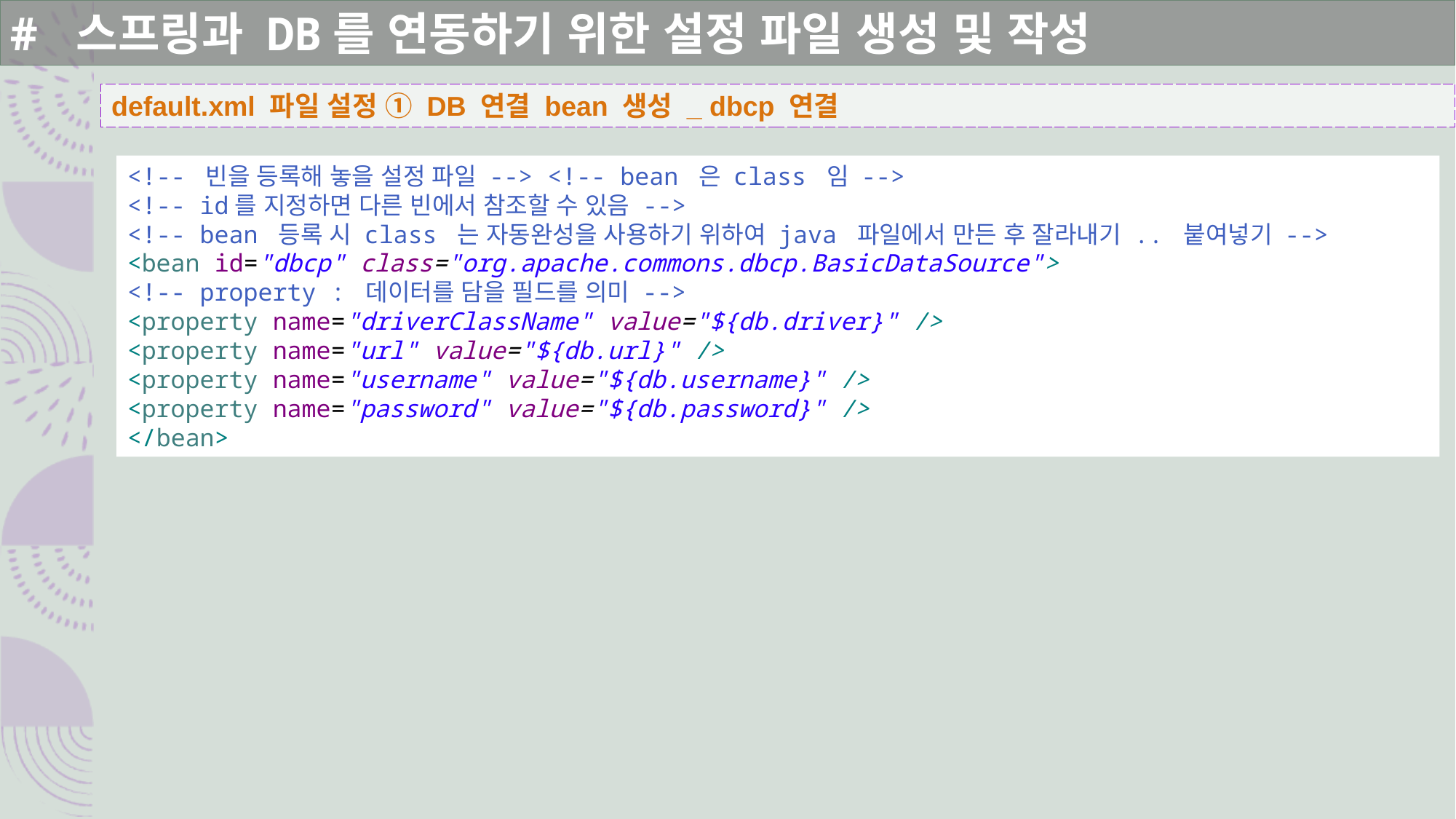

# 스프링과 DB를 연동하기 위한 설정 파일 생성 및 작성
default.xml 파일 설정 ① DB 연결 bean 생성 _ dbcp 연결
<!-- 빈을 등록해 놓을 설정 파일 --> <!-- bean 은 class 임 -->
<!-- id를 지정하면 다른 빈에서 참조할 수 있음 -->
<!-- bean 등록 시 class 는 자동완성을 사용하기 위하여 java 파일에서 만든 후 잘라내기 .. 붙여넣기 -->
<bean id="dbcp" class="org.apache.commons.dbcp.BasicDataSource">
<!-- property : 데이터를 담을 필드를 의미 -->
<property name="driverClassName" value="${db.driver}" />
<property name="url" value="${db.url}" />
<property name="username" value="${db.username}" />
<property name="password" value="${db.password}" />
</bean>